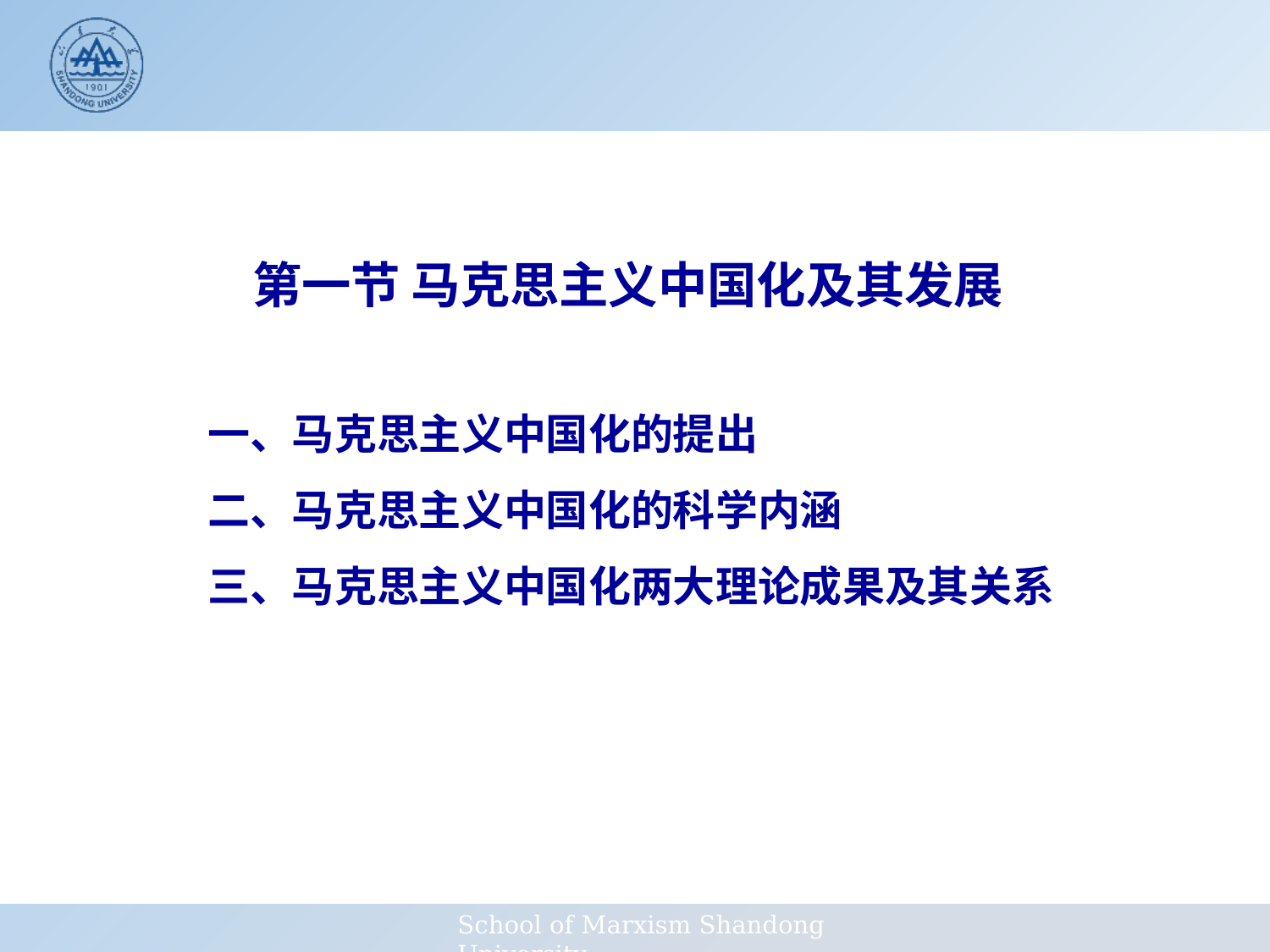

第一节 马克思主义中国化及其发展
一、马克思主义中国化的提出
二、马克思主义中国化的科学内涵
三、马克思主义中国化两大理论成果及其关系